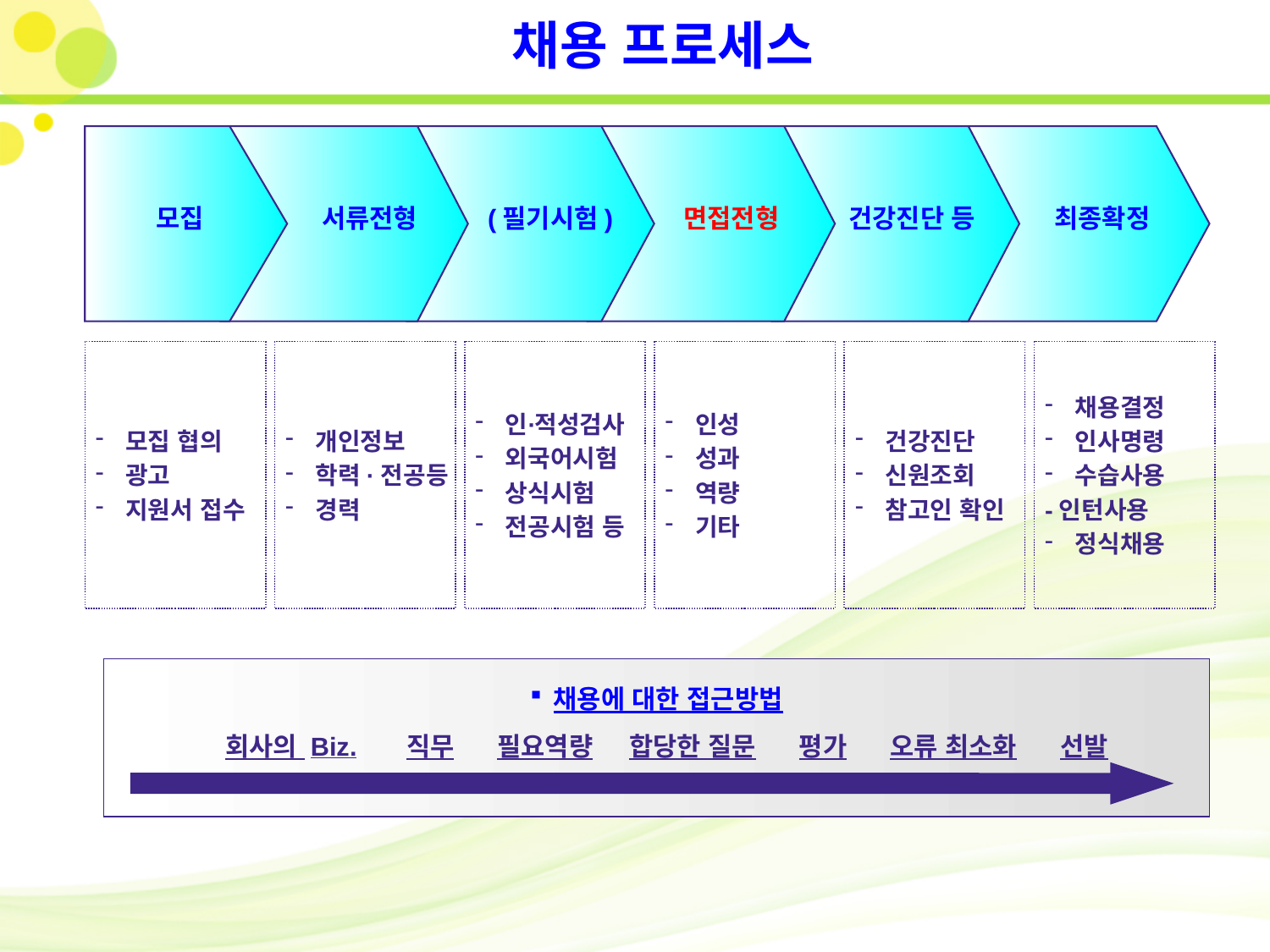

채용 프로세스

모집
서류전형
(필기시험)
면접전형
건강진단 등
최종확정
모집 협의
광고
지원서 접수
개인정보
학력·전공등
경력
인∙적성검사
외국어시험
상식시험
전공시험 등
인성
성과
역량
기타
건강진단
신원조회
참고인 확인
채용결정
인사명령
수습사용
-인턴사용
정식채용
채용에 대한 접근방법
  회사의 Biz.      직무      필요역량     합당한 질문      평가      오류 최소화      선발